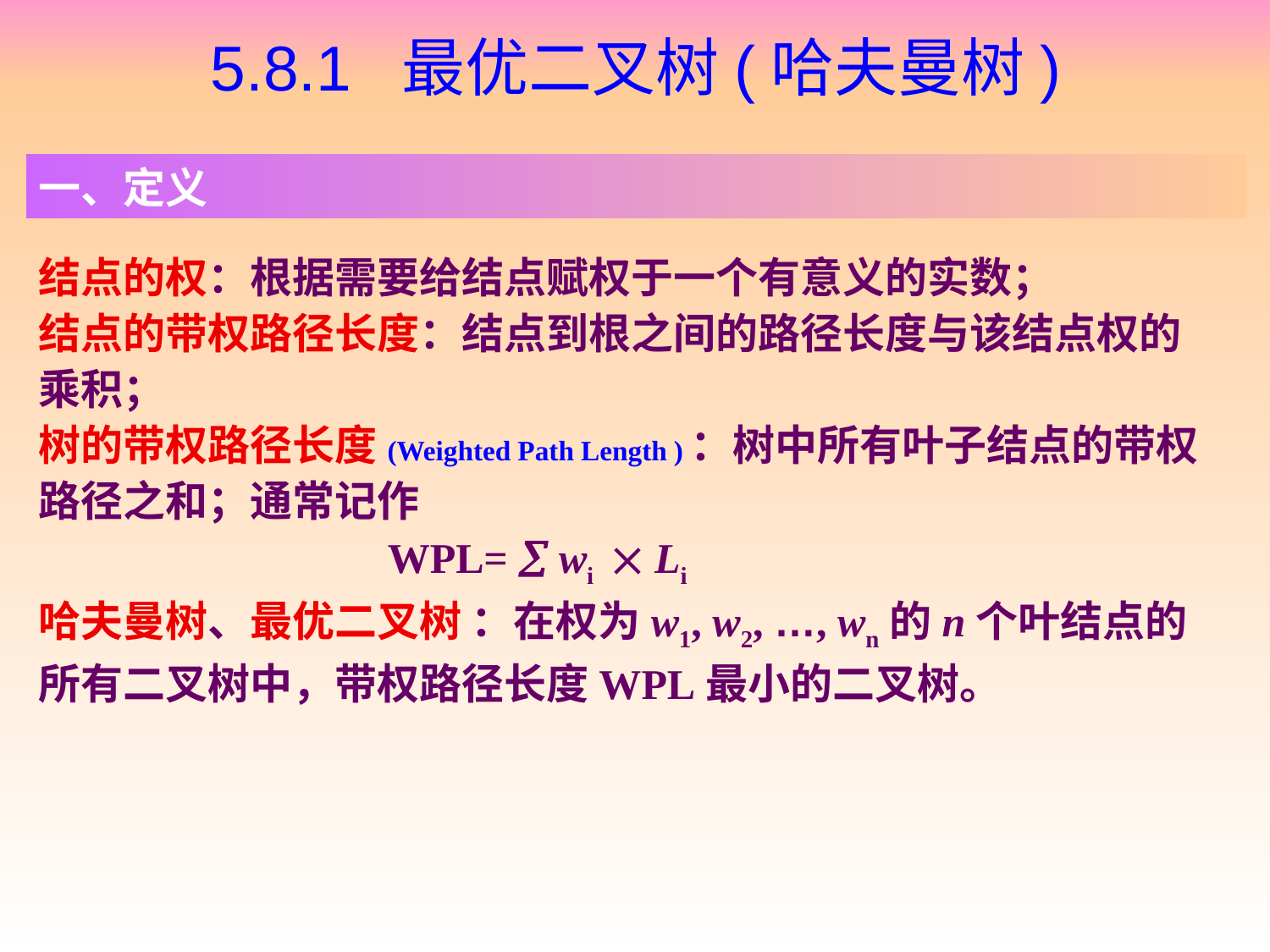

# 5.8.1  最优二叉树(哈夫曼树)
一、定义
结点的权：根据需要给结点赋权于一个有意义的实数；
结点的带权路径长度：结点到根之间的路径长度与该结点权的乘积；
树的带权路径长度(Weighted Path Length )：树中所有叶子结点的带权路径之和；通常记作
                                 WPL= ∑ wi  × Li
哈夫曼树、最优二叉树 ：在权为w1, w2, …, wn的n个叶结点的所有二叉树中，带权路径长度WPL最小的二叉树。